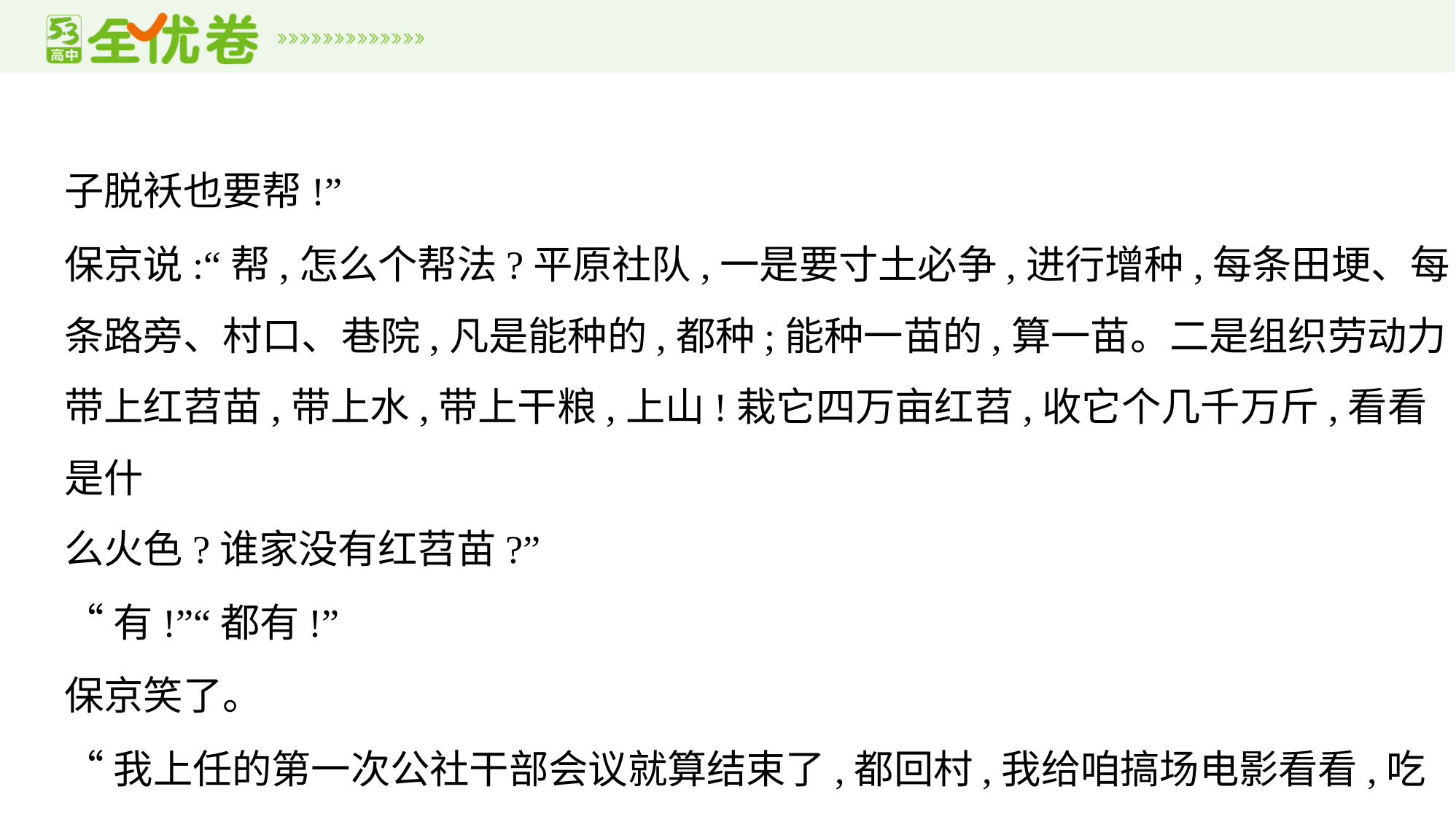

子脱袄也要帮!”
保京说:“帮,怎么个帮法?平原社队,一是要寸土必争,进行增种,每条田埂、每
条路旁、村口、巷院,凡是能种的,都种;能种一苗的,算一苗。二是组织劳动力,
带上红苕苗,带上水,带上干粮,上山!栽它四万亩红苕,收它个几千万斤,看看是什
么火色?谁家没有红苕苗?”
“有!”“都有!”
保京笑了。
“我上任的第一次公社干部会议就算结束了,都回村,我给咱搞场电影看看,吃